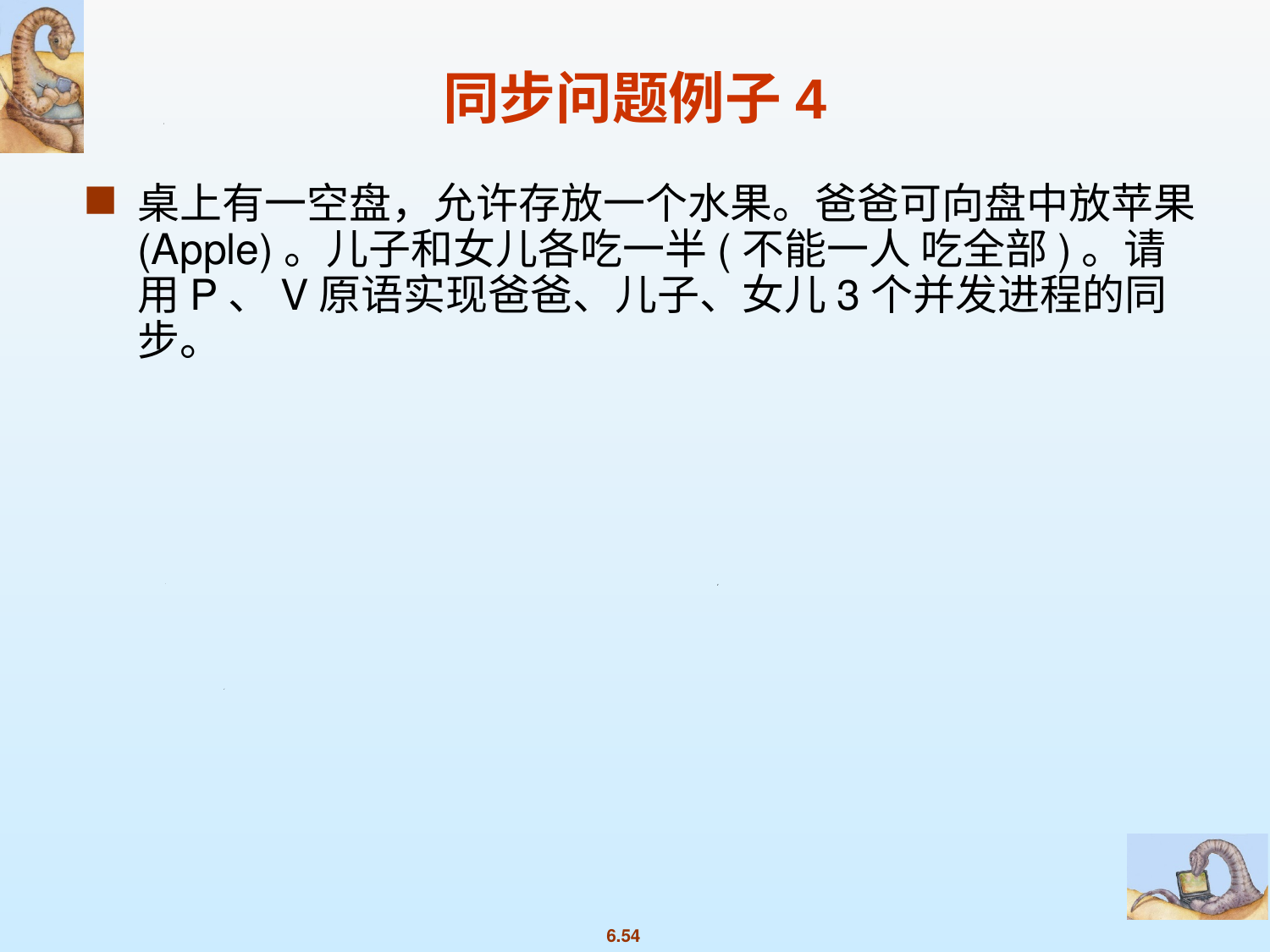

同步问题例子4
桌上有一空盘，允许存放一个水果。爸爸可向盘中放苹果(Apple)。儿子和女儿各吃一半(不能一人 吃全部)。请用P、V原语实现爸爸、儿子、女儿3个并发进程的同步。